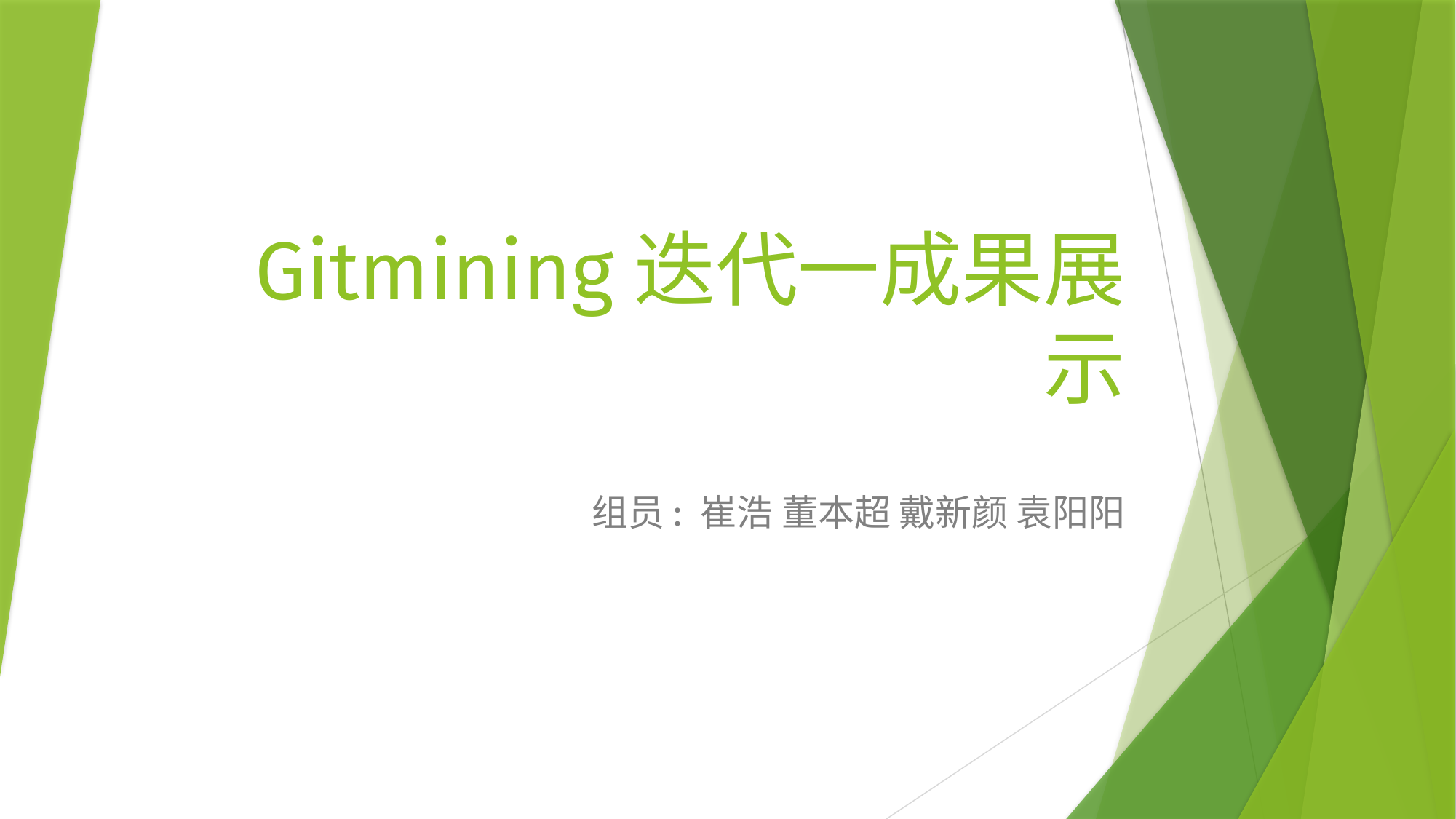

# Gitmining迭代一成果展示
组员: 崔浩 董本超 戴新颜 袁阳阳